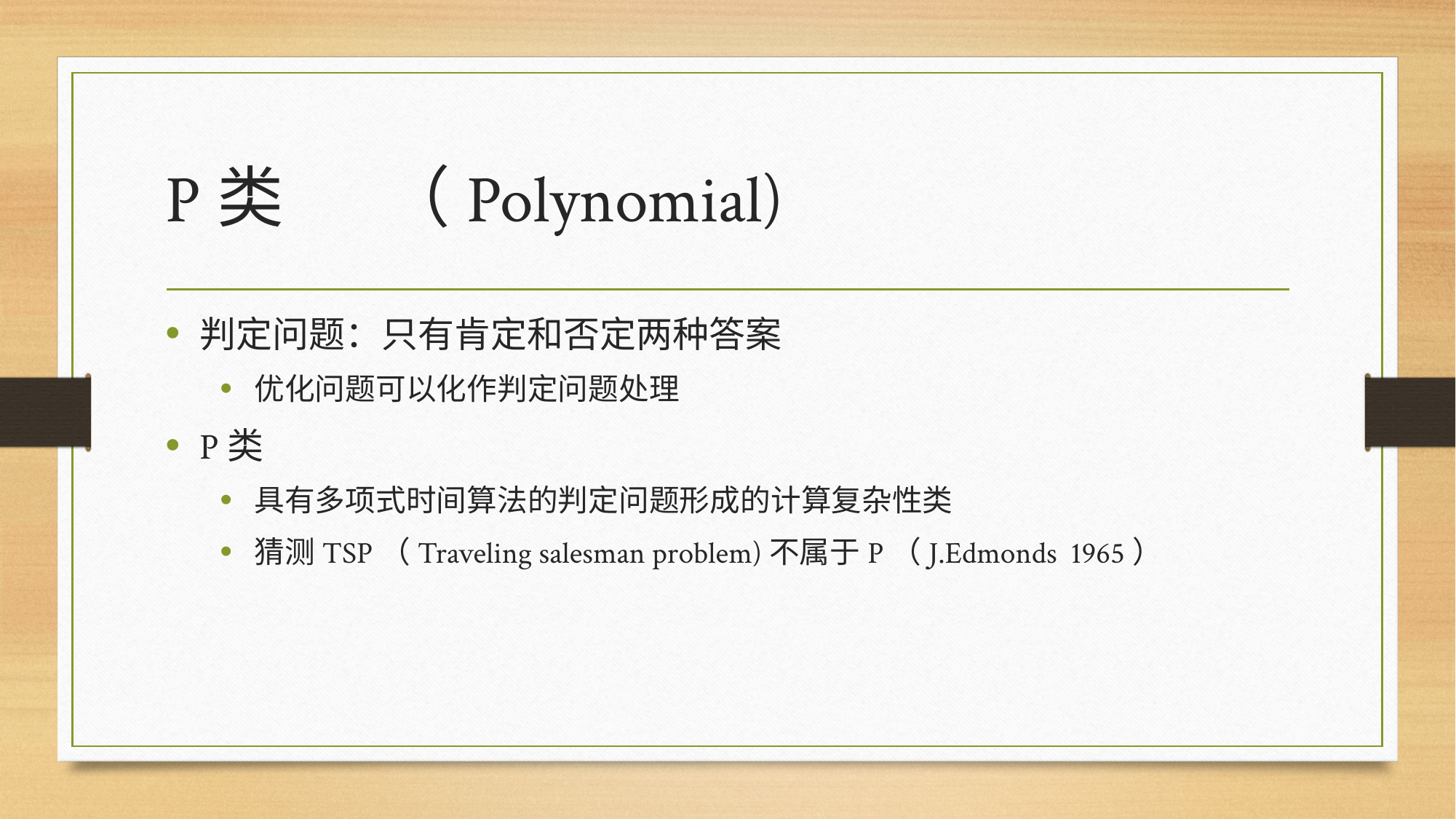

# P类	（Polynomial)
判定问题：只有肯定和否定两种答案
优化问题可以化作判定问题处理
P类
具有多项式时间算法的判定问题形成的计算复杂性类
猜测TSP（Traveling salesman problem)不属于P（J.Edmonds  1965）